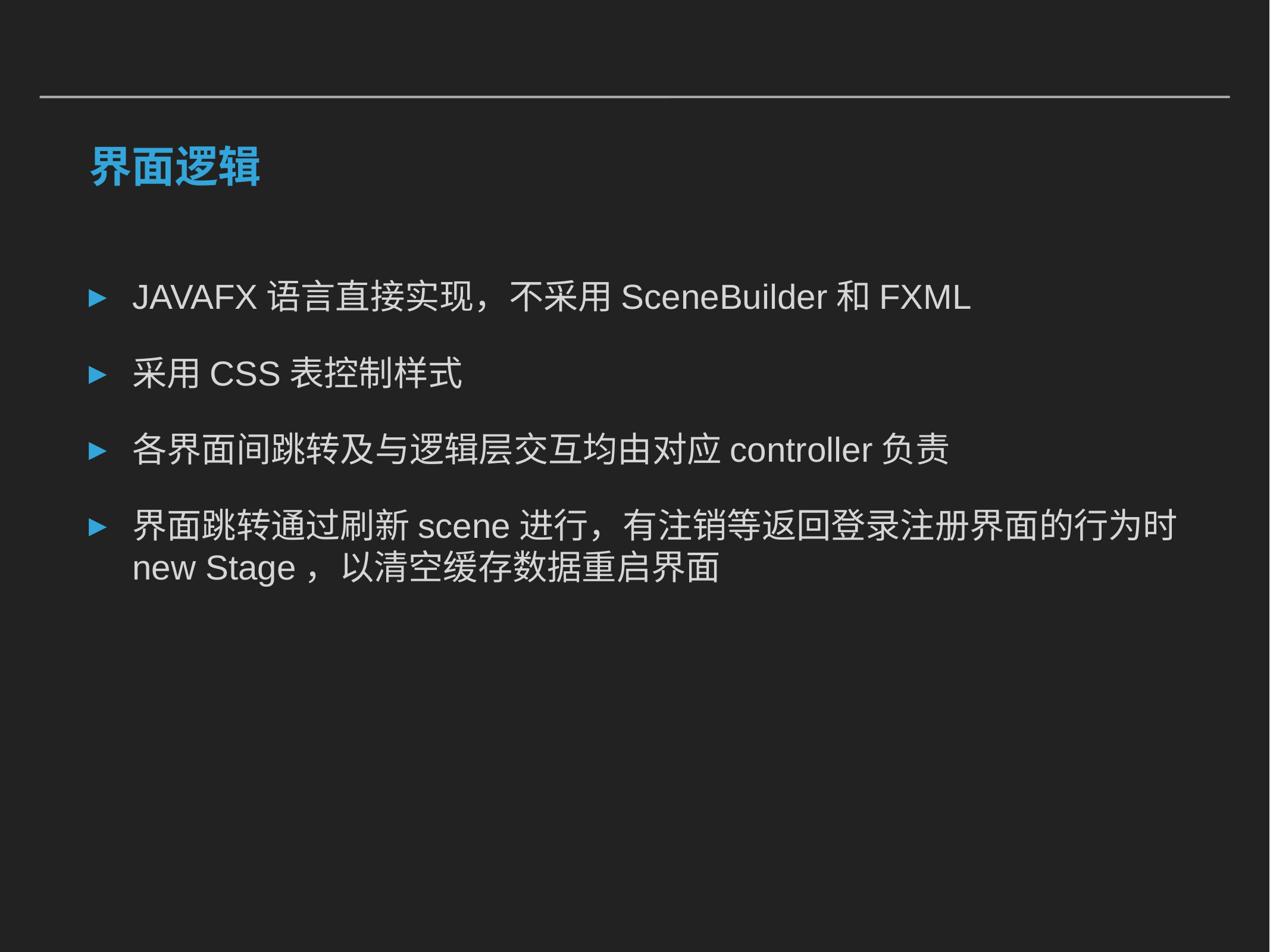

# 界面逻辑
JAVAFX语言直接实现，不采用SceneBuilder和FXML
采用CSS表控制样式
各界面间跳转及与逻辑层交互均由对应controller负责
界面跳转通过刷新scene进行，有注销等返回登录注册界面的行为时new Stage，以清空缓存数据重启界面